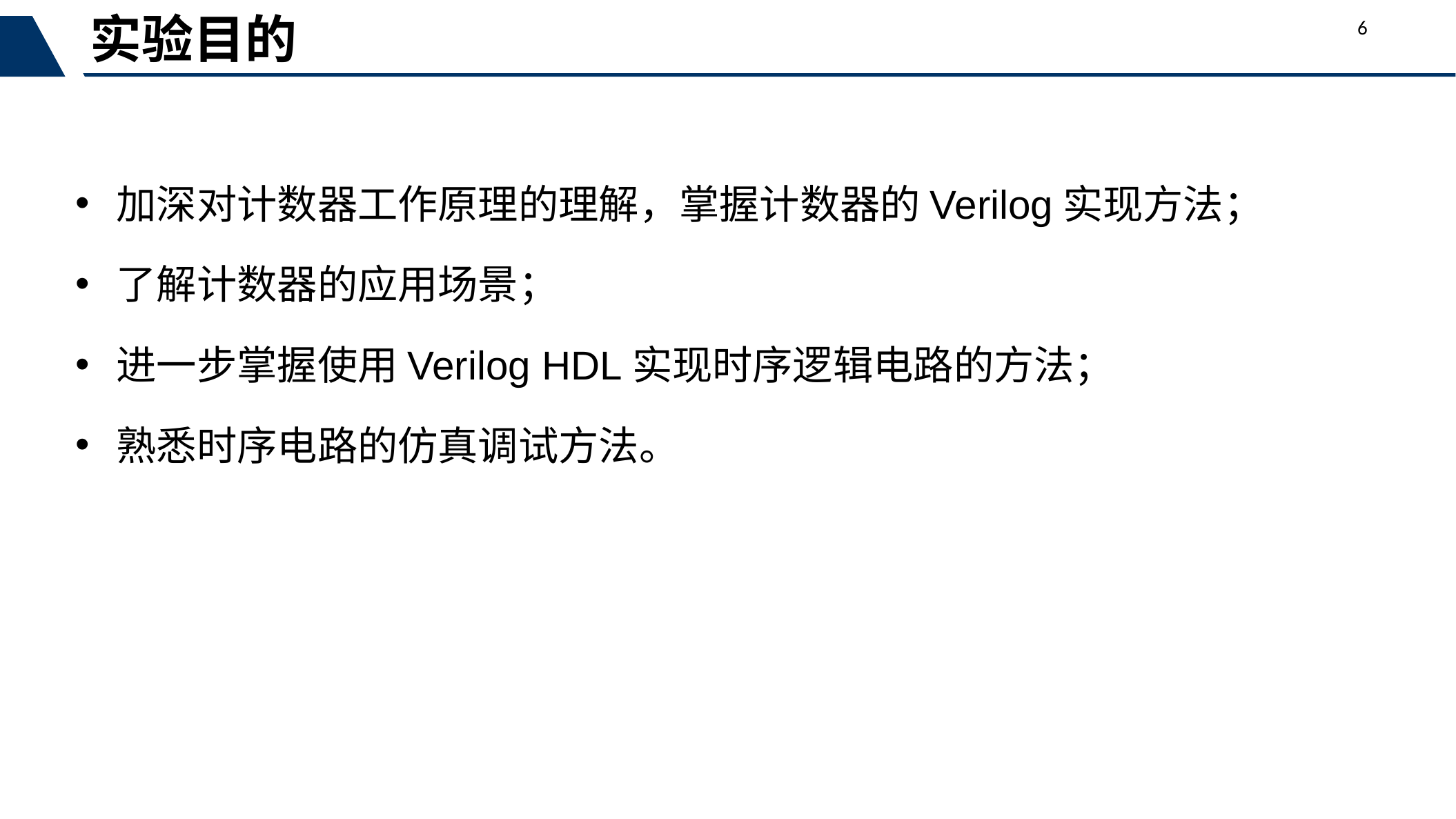

实验目的
6

加深对计数器工作原理的理解，掌握计数器的Verilog实现方法；
了解计数器的应用场景；
进一步掌握使用Verilog HDL实现时序逻辑电路的方法；
熟悉时序电路的仿真调试方法。